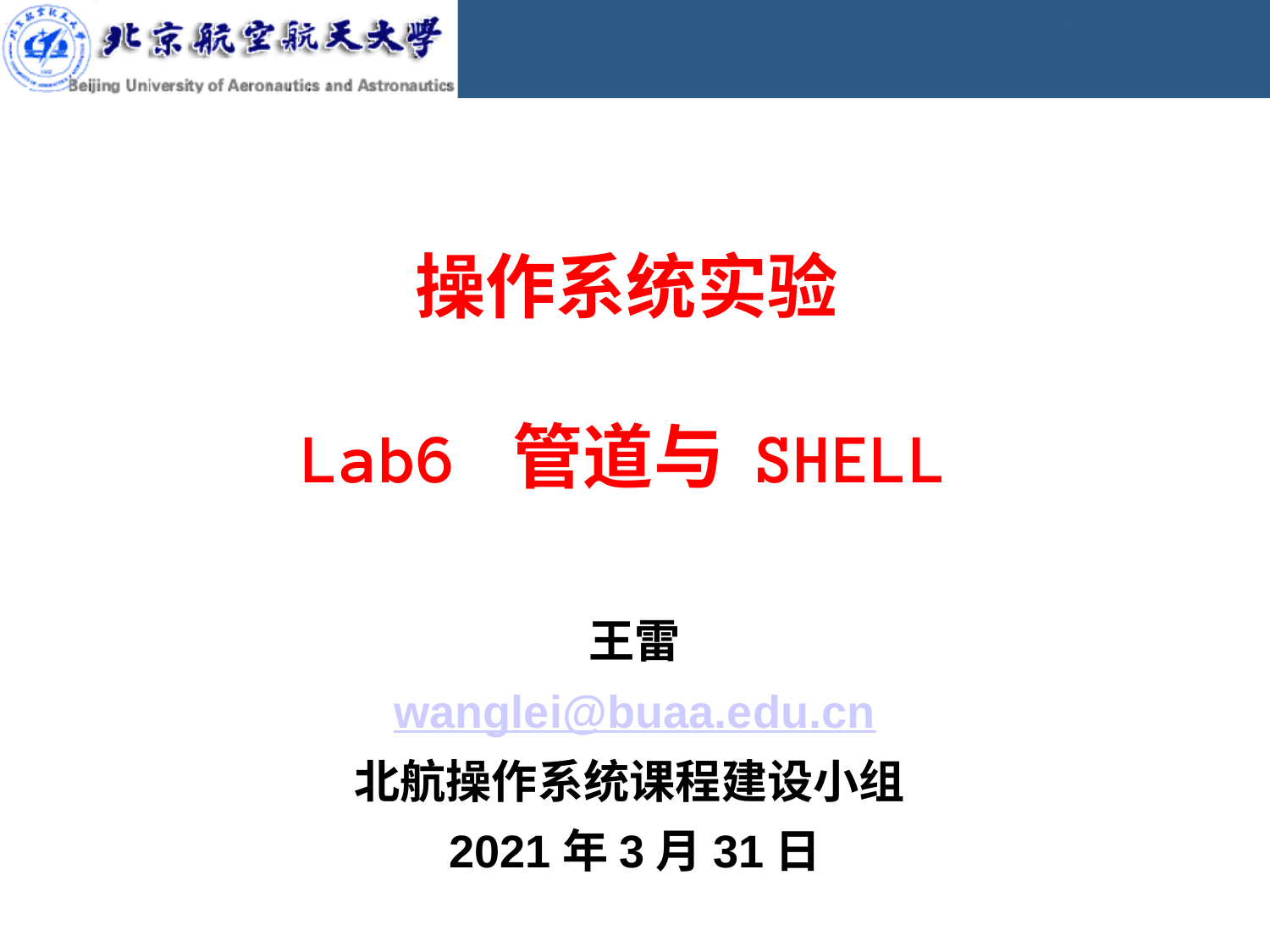

# 操作系统实验 Lab6 管道与 SHELL
王雷
wanglei@buaa.edu.cn
北航操作系统课程建设小组
2021年3月31日